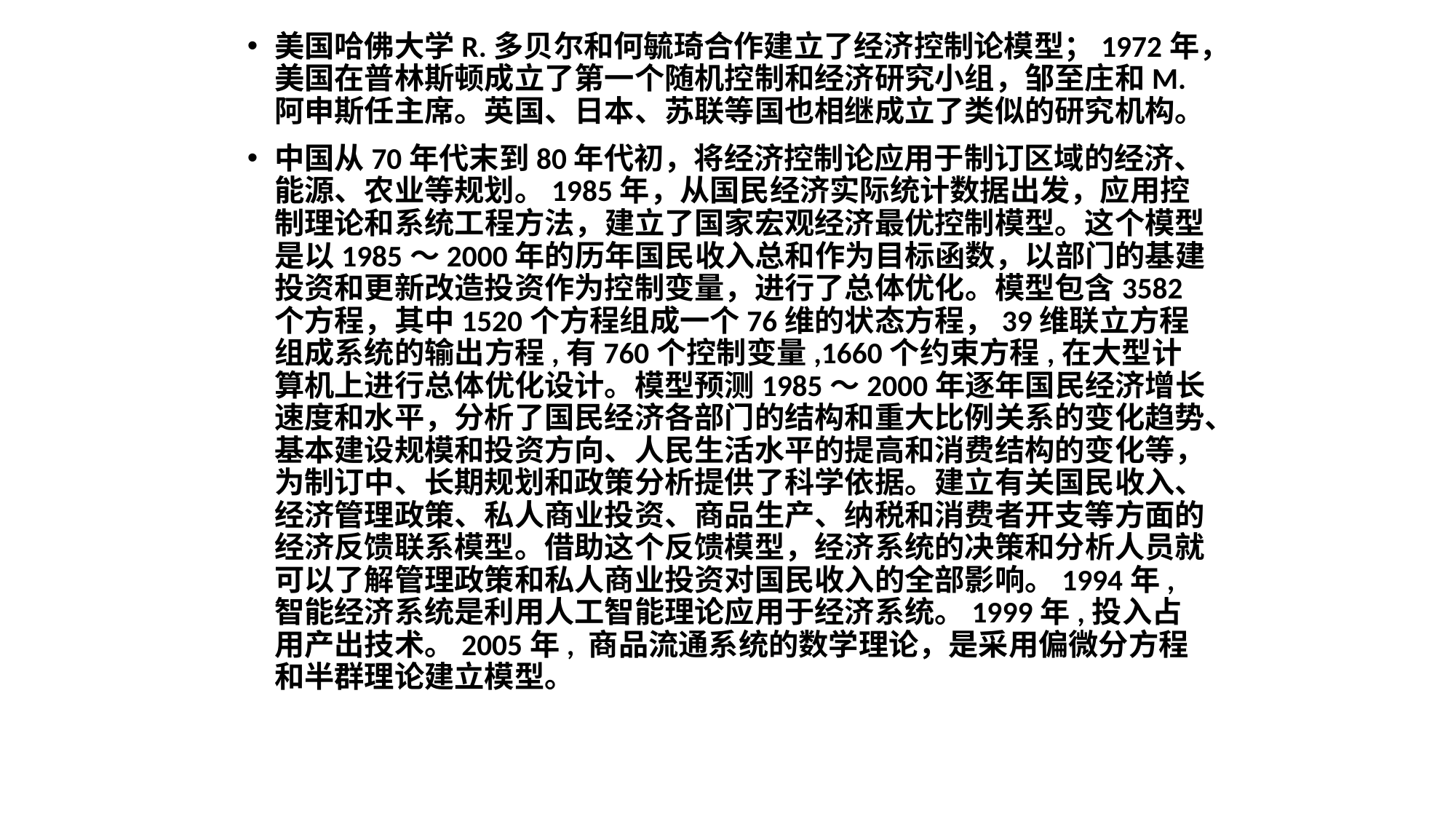

美国哈佛大学R.多贝尔和何毓琦合作建立了经济控制论模型；1972年，美国在普林斯顿成立了第一个随机控制和经济研究小组，邹至庄和M.阿申斯任主席。英国、日本、苏联等国也相继成立了类似的研究机构。
中国从70年代末到80年代初，将经济控制论应用于制订区域的经济、能源、农业等规划。1985年，从国民经济实际统计数据出发，应用控制理论和系统工程方法，建立了国家宏观经济最优控制模型。这个模型是以1985～2000年的历年国民收入总和作为目标函数，以部门的基建投资和更新改造投资作为控制变量，进行了总体优化。模型包含3582个方程，其中1520个方程组成一个76维的状态方程，39维联立方程组成系统的输出方程,有760个控制变量,1660个约束方程,在大型计算机上进行总体优化设计。模型预测1985～2000年逐年国民经济增长速度和水平，分析了国民经济各部门的结构和重大比例关系的变化趋势、基本建设规模和投资方向、人民生活水平的提高和消费结构的变化等，为制订中、长期规划和政策分析提供了科学依据。建立有关国民收入、经济管理政策、私人商业投资、商品生产、纳税和消费者开支等方面的经济反馈联系模型。借助这个反馈模型，经济系统的决策和分析人员就可以了解管理政策和私人商业投资对国民收入的全部影响。1994年,智能经济系统是利用人工智能理论应用于经济系统。1999年,投入占用产出技术。2005年, 商品流通系统的数学理论，是采用偏微分方程和半群理论建立模型。